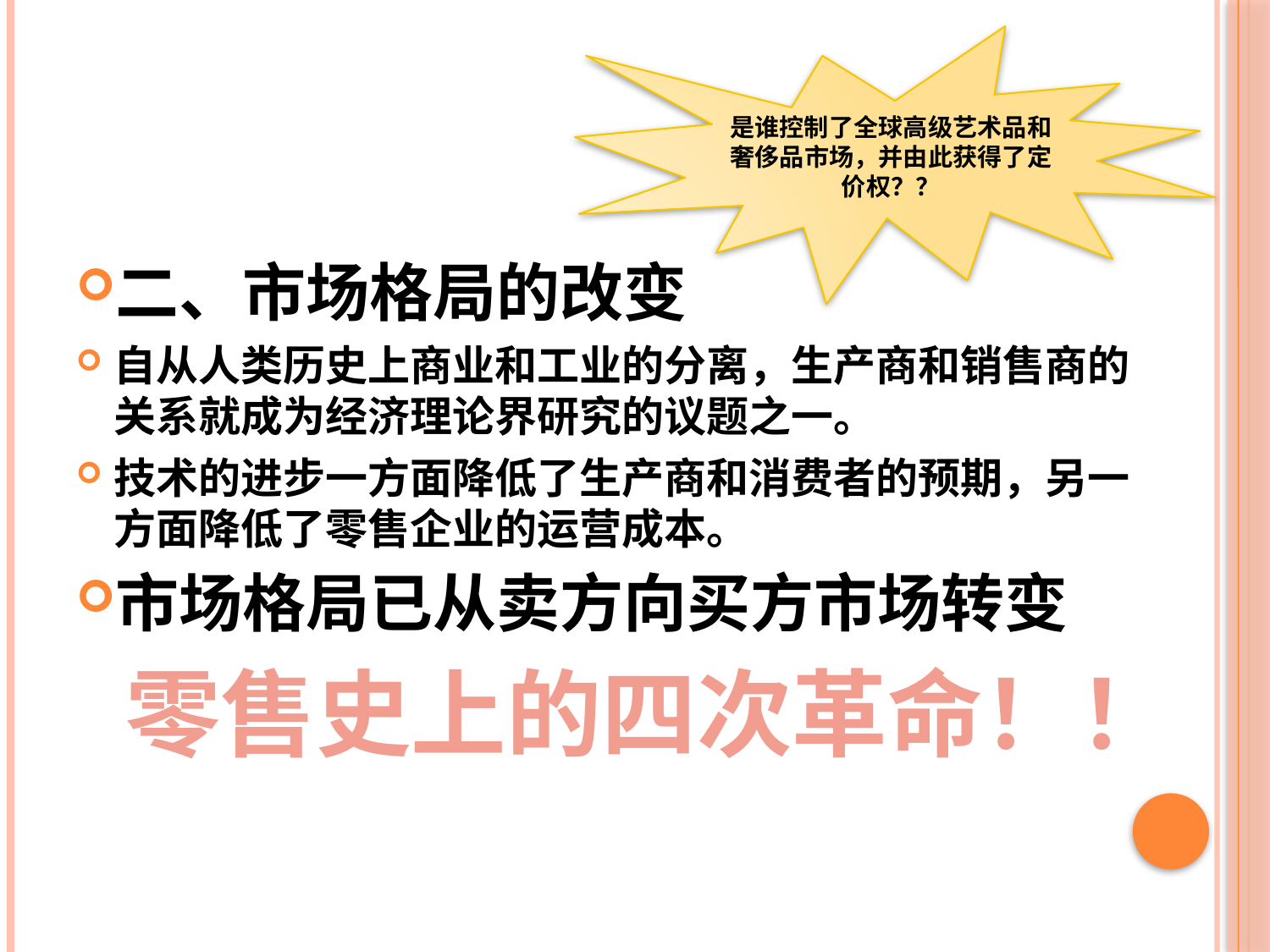

是谁控制了全球高级艺术品和奢侈品市场，并由此获得了定价权？？
#
二、市场格局的改变
自从人类历史上商业和工业的分离，生产商和销售商的关系就成为经济理论界研究的议题之一。
技术的进步一方面降低了生产商和消费者的预期，另一方面降低了零售企业的运营成本。
市场格局已从卖方向买方市场转变

零售史上的四次革命！！